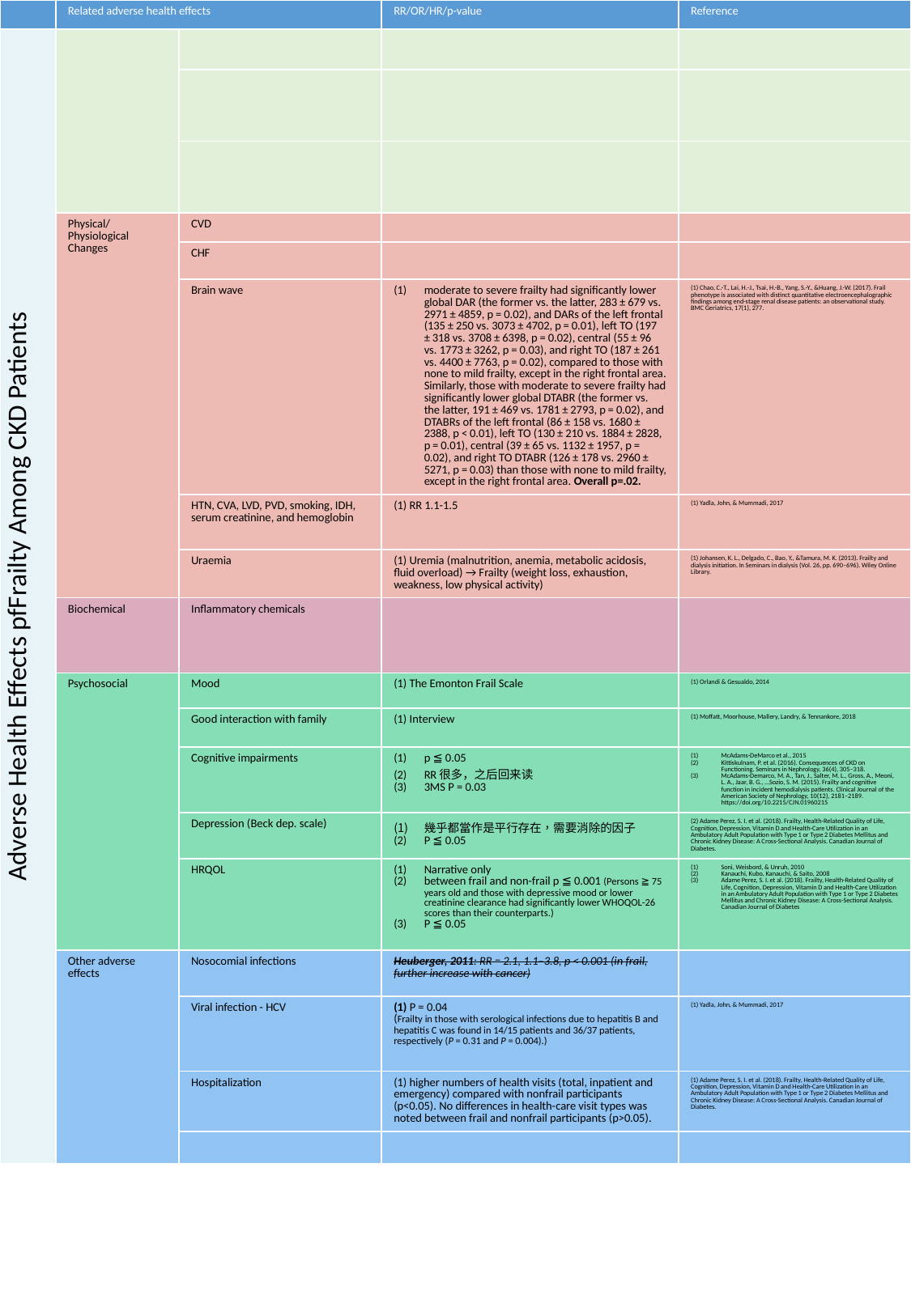

|  | Related adverse health effects |  | RR/OR/HR/p-value | Reference |
| --- | --- | --- | --- | --- |
| Adverse Health Effects pfFrailty Among CKD Patients |  |  |  |  |
|  |  |  |  |  |
|  |  |  |  |  |
|  | Physical/ Physiological Changes | CVD |  |  |
|  |  | CHF |  |  |
|  |  | Brain wave | moderate to severe frailty had significantly lower global DAR (the former vs. the latter, 283 ± 679 vs. 2971 ± 4859, p = 0.02), and DARs of the left frontal (135 ± 250 vs. 3073 ± 4702, p = 0.01), left TO (197 ± 318 vs. 3708 ± 6398, p = 0.02), central (55 ± 96 vs. 1773 ± 3262, p = 0.03), and right TO (187 ± 261 vs. 4400 ± 7763, p = 0.02), compared to those with none to mild frailty, except in the right frontal area. Similarly, those with moderate to severe frailty had significantly lower global DTABR (the former vs. the latter, 191 ± 469 vs. 1781 ± 2793, p = 0.02), and DTABRs of the left frontal (86 ± 158 vs. 1680 ± 2388, p < 0.01), left TO (130 ± 210 vs. 1884 ± 2828, p = 0.01), central (39 ± 65 vs. 1132 ± 1957, p = 0.02), and right TO DTABR (126 ± 178 vs. 2960 ± 5271, p = 0.03) than those with none to mild frailty, except in the right frontal area. Overall p=.02. | (1) Chao, C.-T., Lai, H.-J., Tsai, H.-B., Yang, S.-Y., &Huang, J.-W. (2017). Frail phenotype is associated with distinct quantitative electroencephalographic findings among end-stage renal disease patients: an observational study. BMC Geriatrics, 17(1), 277. |
|  |  | HTN, CVA, LVD, PVD, smoking, IDH, serum creatinine, and hemoglobin | (1) RR 1.1-1.5 | (1) Yadla, John, & Mummadi, 2017 |
|  |  | Uraemia | (1) Uremia (malnutrition, anemia, metabolic acidosis, fluid overload) → Frailty (weight loss, exhaustion, weakness, low physical activity) | (1) Johansen, K. L., Delgado, C., Bao, Y., &Tamura, M. K. (2013). Frailty and dialysis initiation. In Seminars in dialysis (Vol. 26, pp. 690–696). Wiley Online Library. |
|  | Biochemical | Inflammatory chemicals |  |  |
|  | Psychosocial | Mood | (1) The Emonton Frail Scale | (1) Orlandi & Gesualdo, 2014 |
|  |  | Good interaction with family | (1) Interview | (1) Moffatt, Moorhouse, Mallery, Landry, & Tennankore, 2018 |
|  |  | Cognitive impairments | p ≦ 0.05 RR很多，之后回来读 3MS P = 0.03 | McAdams-DeMarco et al., 2015 Kittiskulnam, P. et al. (2016). Consequences of CKD on Functioning. Seminars in Nephrology, 36(4), 305–318. McAdams-Demarco, M. A., Tan, J., Salter, M. L., Gross, A., Meoni, L. A., Jaar, B. G., …Sozio, S. M. (2015). Frailty and cognitive function in incident hemodialysis patients. Clinical Journal of the American Society of Nephrology, 10(12), 2181–2189. https://doi.org/10.2215/CJN.01960215 |
|  |  | Depression (Beck dep. scale) | 幾乎都當作是平行存在，需要消除的因子 P ≦ 0.05 | (2) Adame Perez, S. I. et al. (2018). Frailty, Health-Related Quality of Life, Cognition, Depression, Vitamin D and Health-Care Utilization in an Ambulatory Adult Population with Type 1 or Type 2 Diabetes Mellitus and Chronic Kidney Disease: A Cross-Sectional Analysis. Canadian Journal of Diabetes. |
|  |  | HRQOL | Narrative only between frail and non-frail p ≦ 0.001 (Persons ≧ 75 years old and those with depressive mood or lower creatinine clearance had significantly lower WHOQOL-26 scores than their counterparts.) P ≦ 0.05 | Soni, Weisbord, & Unruh, 2010 Kanauchi, Kubo, Kanauchi, & Saito, 2008 Adame Perez, S. I. et al. (2018). Frailty, Health-Related Quality of Life, Cognition, Depression, Vitamin D and Health-Care Utilization in an Ambulatory Adult Population with Type 1 or Type 2 Diabetes Mellitus and Chronic Kidney Disease: A Cross-Sectional Analysis. Canadian Journal of Diabetes |
|  | Other adverse effects | Nosocomial infections | Heuberger, 2011: RR = 2.1, 1.1–3.8, p < 0.001 (in frail, further increase with cancer) |  |
|  |  | Viral infection - HCV | (1) P = 0.04 (Frailty in those with serological infections due to hepatitis B and hepatitis C was found in 14/15 patients and 36/37 patients, respectively (P = 0.31 and P = 0.004).) | (1) Yadla, John, & Mummadi, 2017 |
|  |  | Hospitalization | (1) higher numbers of health visits (total, inpatient and emergency) compared with nonfrail participants (p<0.05). No differences in health-care visit types was noted between frail and nonfrail participants (p>0.05). | (1) Adame Perez, S. I. et al. (2018). Frailty, Health-Related Quality of Life, Cognition, Depression, Vitamin D and Health-Care Utilization in an Ambulatory Adult Population with Type 1 or Type 2 Diabetes Mellitus and Chronic Kidney Disease: A Cross-Sectional Analysis. Canadian Journal of Diabetes. |
|  |  |  |  |  |
#